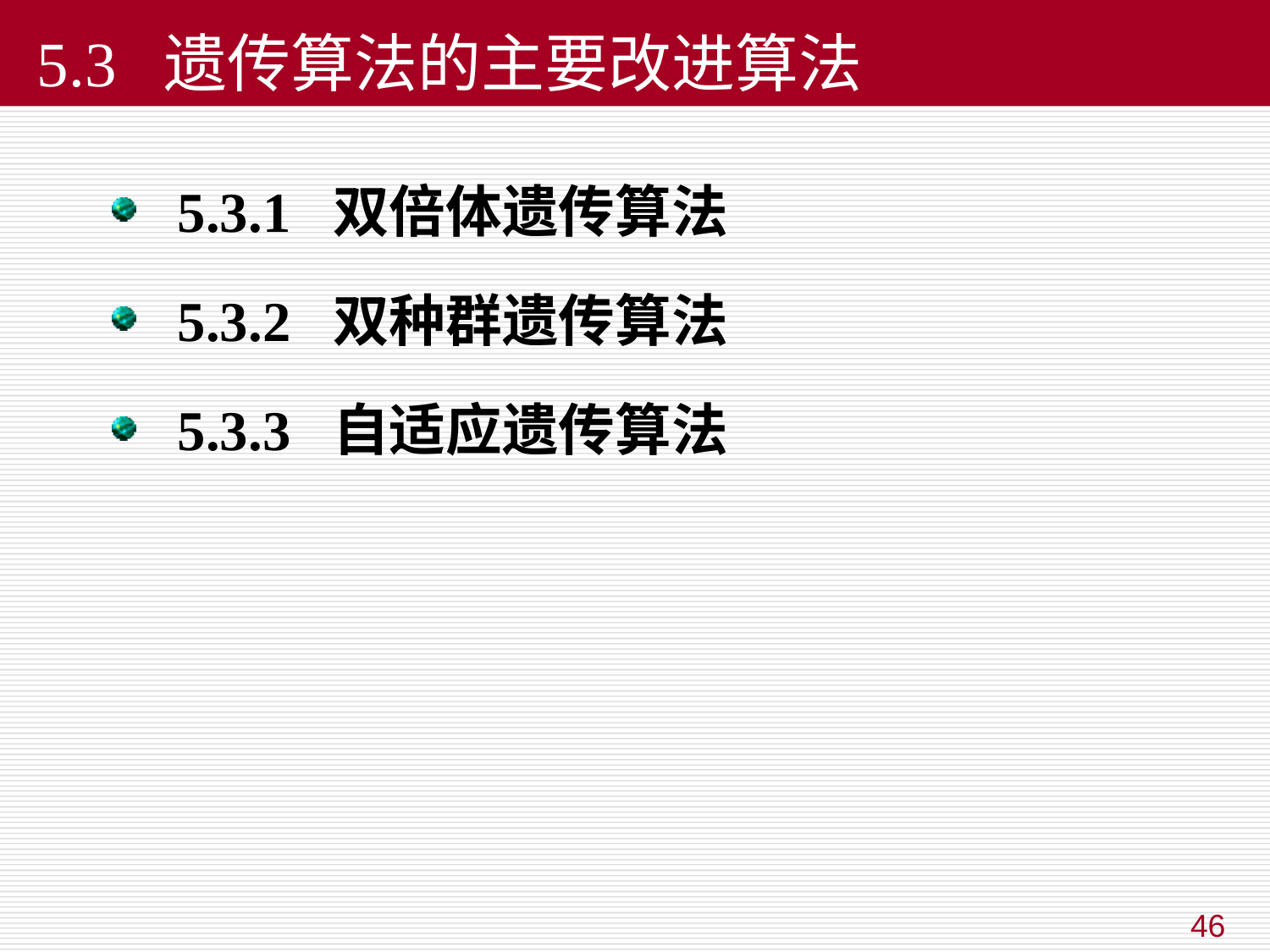

# 5.3  遗传算法的主要改进算法
5.3.1  双倍体遗传算法
5.3.2  双种群遗传算法
5.3.3  自适应遗传算法
46